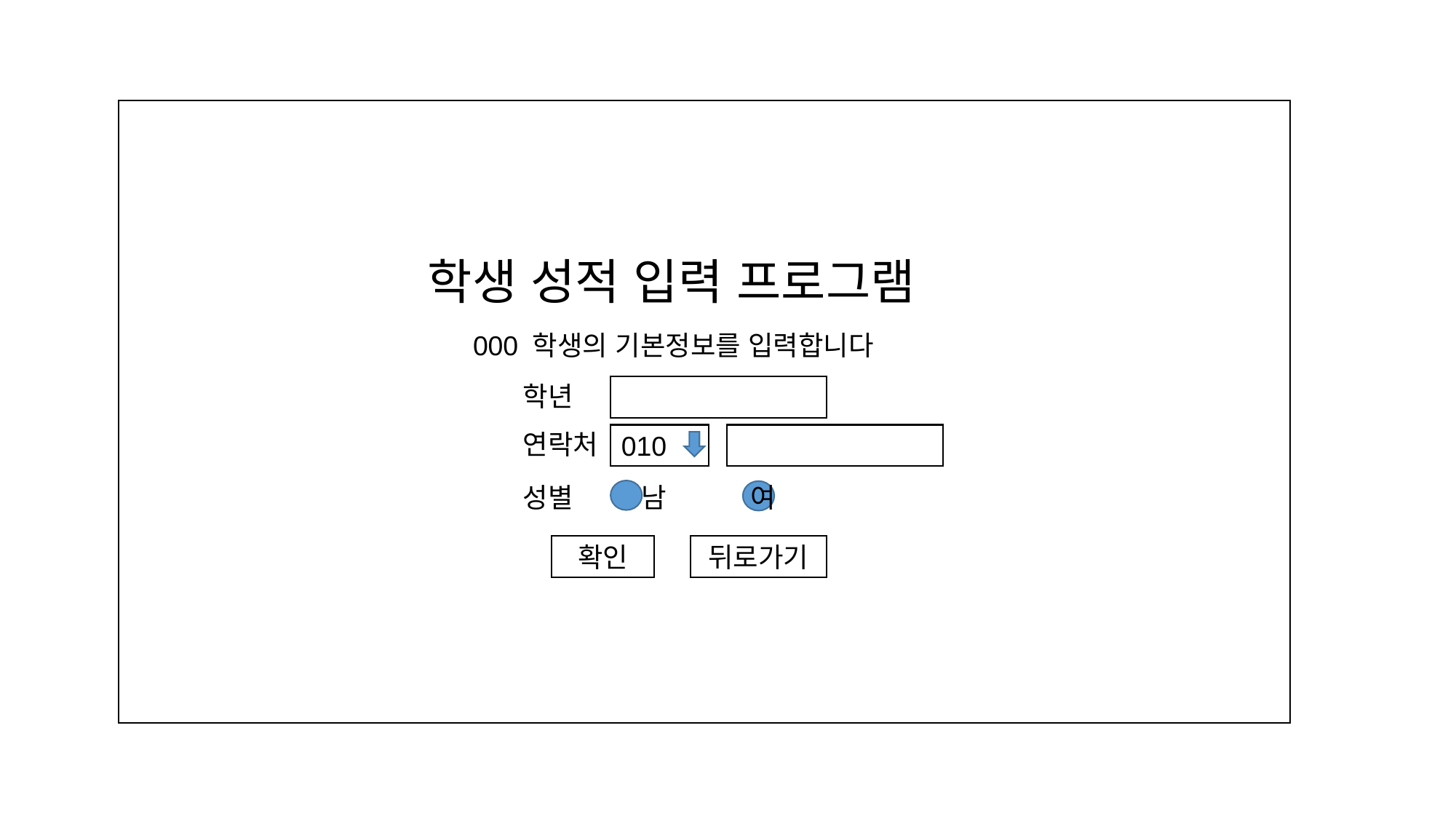

학생 성적 입력 프로그램
000 학생의 기본정보를 입력합니다
학년

연락처
010

성별
남           여

확인
뒤로가기